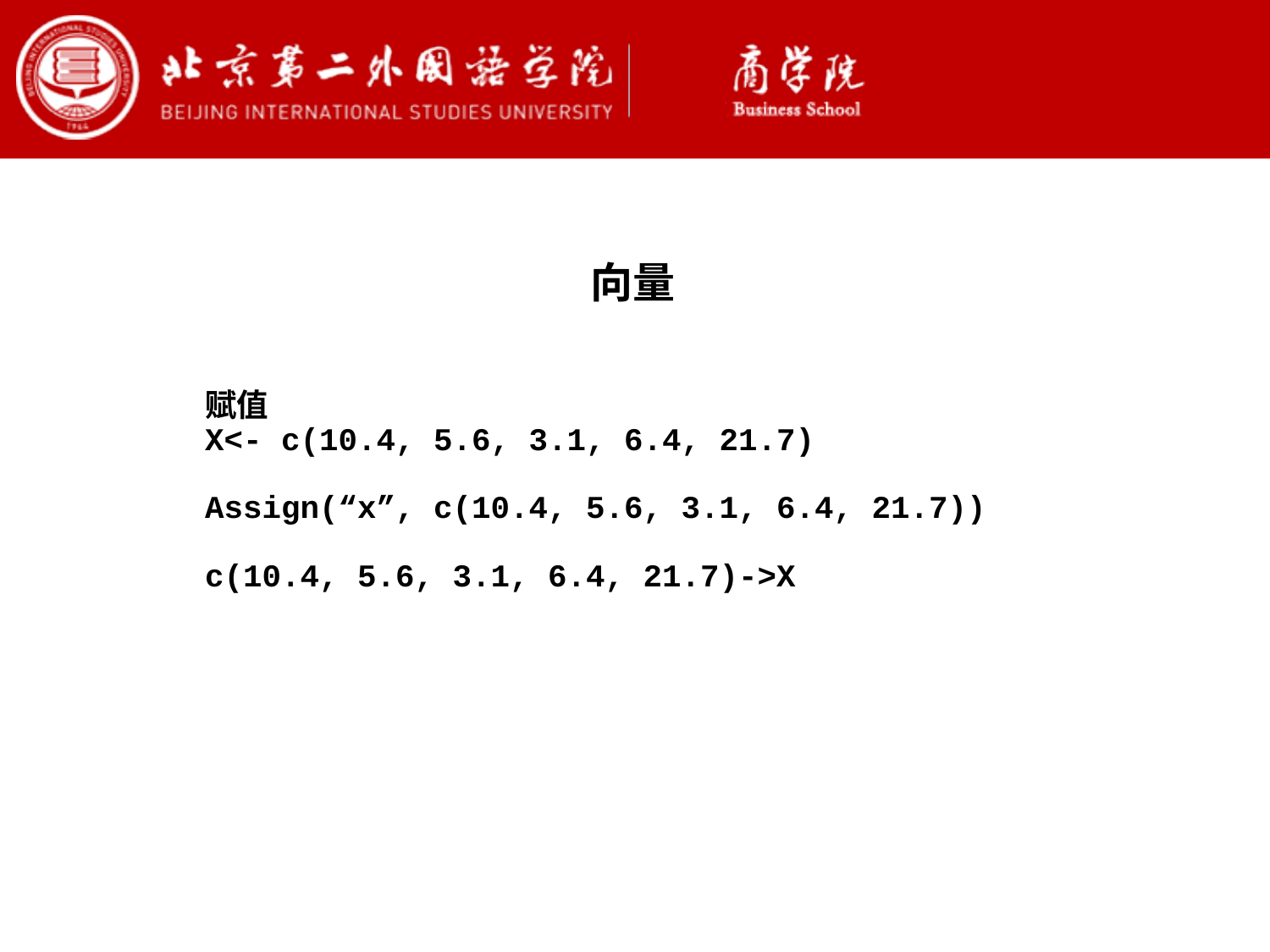

向量
赋值
X<- c(10.4, 5.6, 3.1, 6.4, 21.7)

Assign(“x”, c(10.4, 5.6, 3.1, 6.4, 21.7))

c(10.4, 5.6, 3.1, 6.4, 21.7)->X